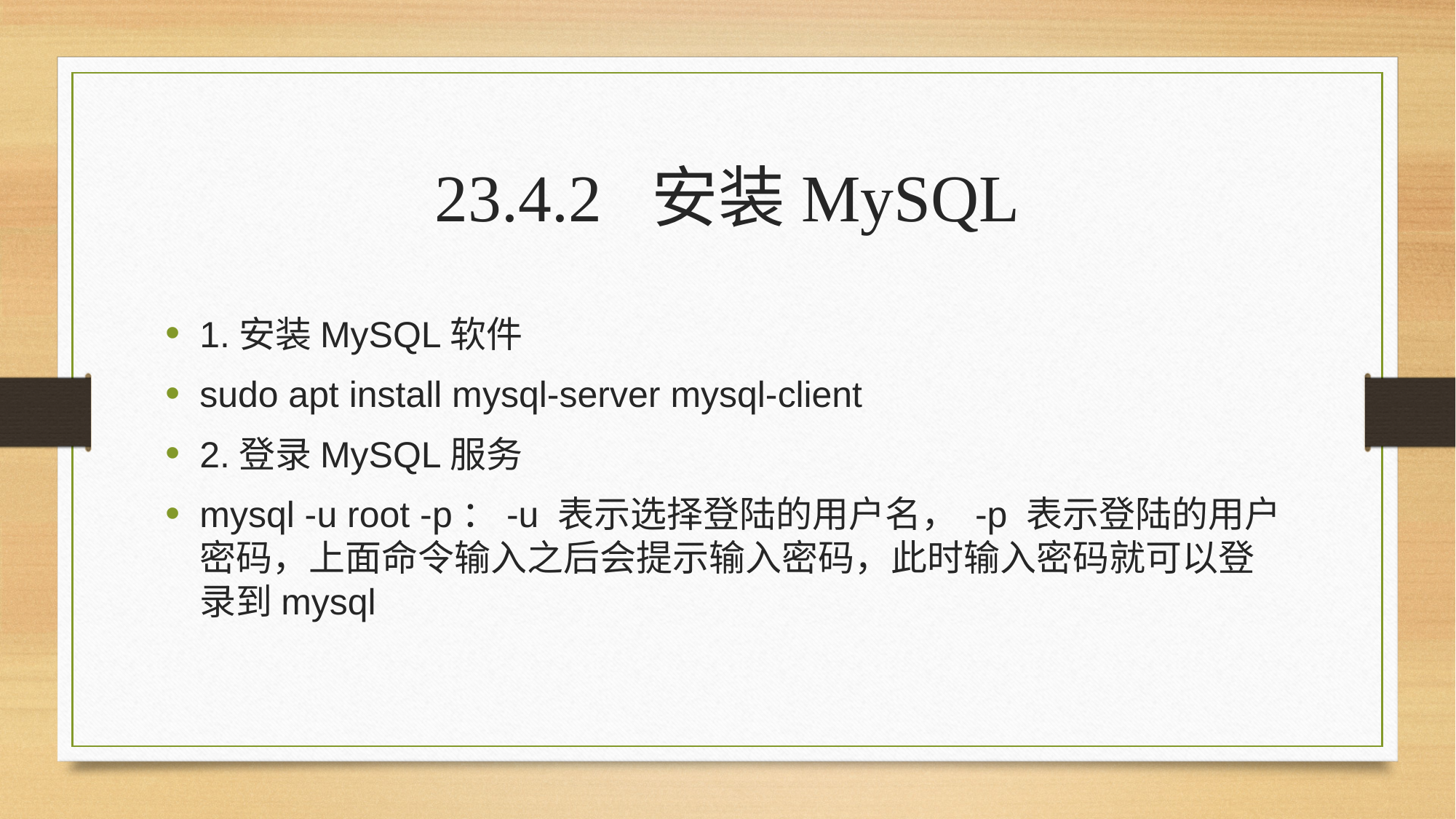

# 23.4.2  安装MySQL
1.安装MySQL软件
sudo apt install mysql-server mysql-client
2.登录MySQL服务
mysql -u root -p：-u 表示选择登陆的用户名， -p 表示登陆的用户密码，上面命令输入之后会提示输入密码，此时输入密码就可以登录到mysql